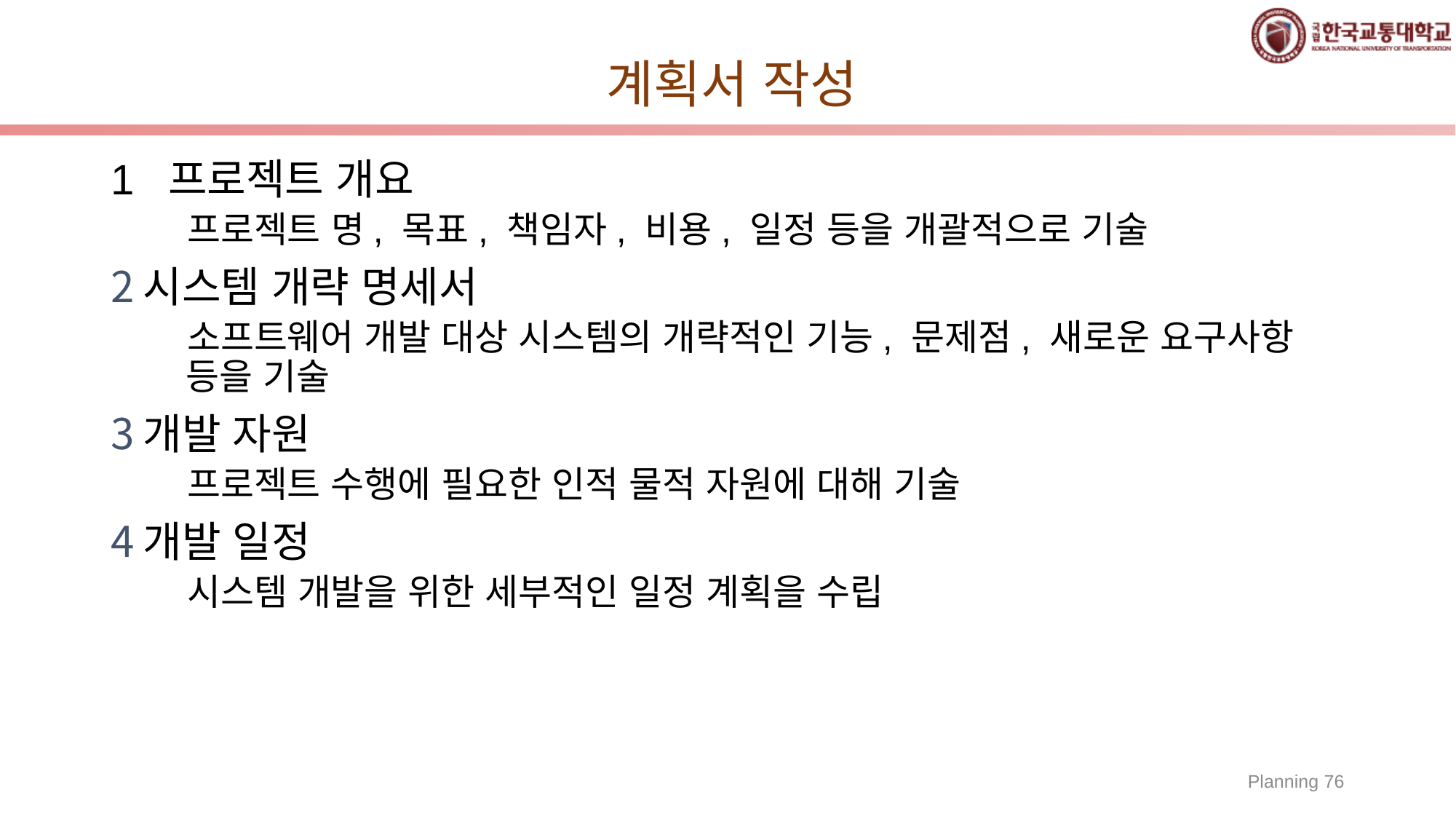

# 계획서 작성
1  프로젝트 개요
프로젝트 명, 목표, 책임자, 비용, 일정 등을 개괄적으로 기술
시스템 개략 명세서
소프트웨어 개발 대상 시스템의 개략적인 기능, 문제점, 새로운 요구사항 등을 기술
개발 자원
프로젝트 수행에 필요한 인적 물적 자원에 대해 기술
개발 일정
시스템 개발을 위한 세부적인 일정 계획을 수립
Planning 76